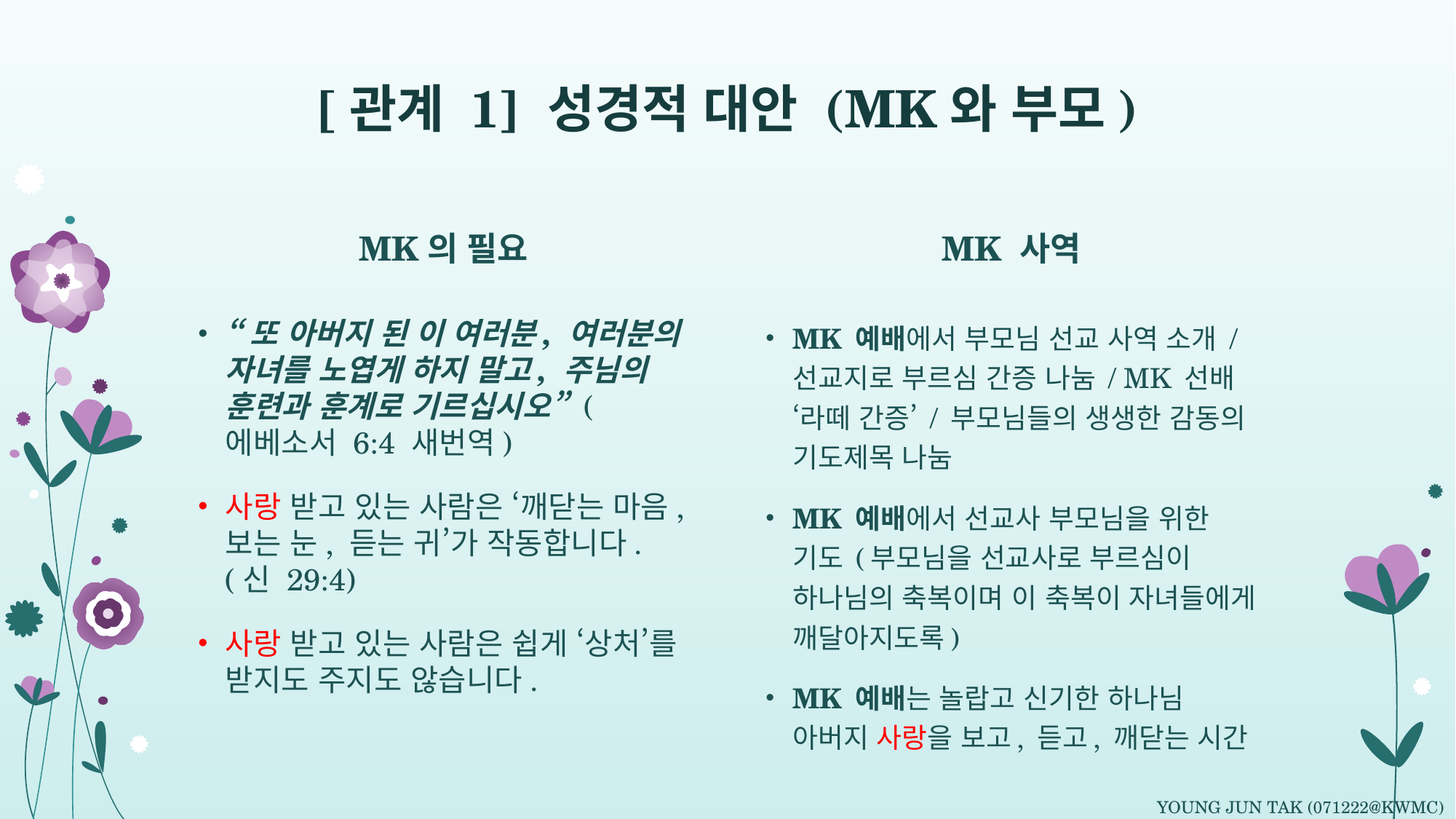

# [관계 1] 성경적 대안 (MK와 부모)
MK의 필요

MK 사역

“또 아버지 된 이 여러분, 여러분의 자녀를 노엽게 하지 말고, 주님의 훈련과 훈계로 기르십시오” (에베소서 6:4 새번역)
사랑 받고 있는 사람은 ‘깨닫는 마음, 보는 눈, 듣는 귀’가 작동합니다. (신 29:4)
사랑 받고 있는 사람은 쉽게 ‘상처’를 받지도 주지도 않습니다.

MK 예배에서 부모님 선교 사역 소개 / 선교지로 부르심 간증 나눔 / MK 선배 ‘라떼 간증’ / 부모님들의 생생한 감동의 기도제목 나눔
MK 예배에서 선교사 부모님을 위한 기도 (부모님을 선교사로 부르심이 하나님의 축복이며 이 축복이 자녀들에게 깨달아지도록)
MK 예배는 놀랍고 신기한 하나님 아버지 사랑을 보고, 듣고, 깨닫는 시간

YOUNG JUN TAK (071222@KWMC)